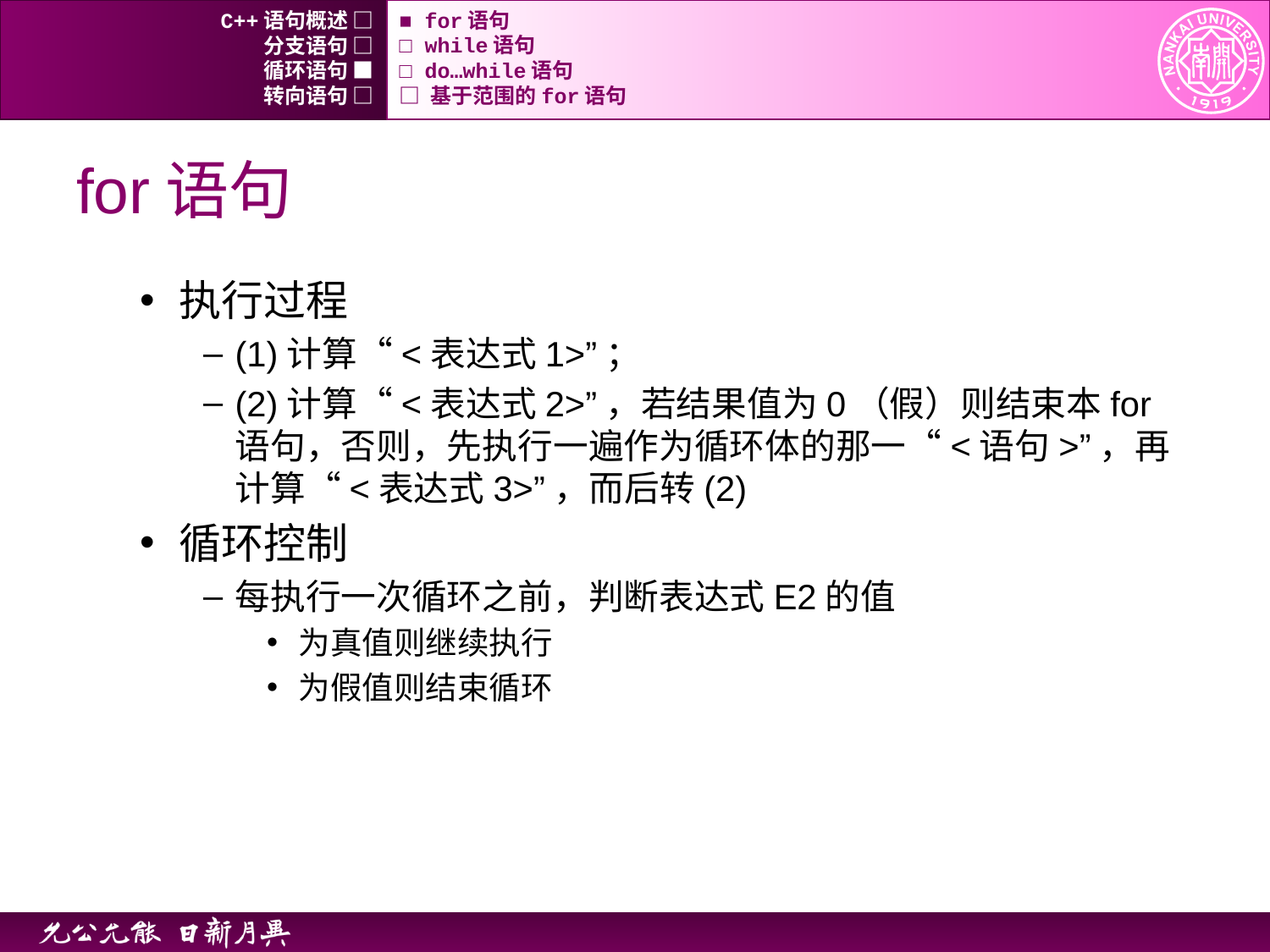

C++语句概述 □
■ for语句
分支语句 □
□ while语句
循环语句 ■
□ do…while语句
转向语句 □
□ 基于范围的for语句
# for语句
执行过程
(1)计算“<表达式1>”；
(2)计算“<表达式2>”，若结果值为0（假）则结束本for语句，否则，先执行一遍作为循环体的那一“<语句>”，再计算“<表达式3>”，而后转(2)
循环控制
每执行一次循环之前，判断表达式E2的值
为真值则继续执行
为假值则结束循环